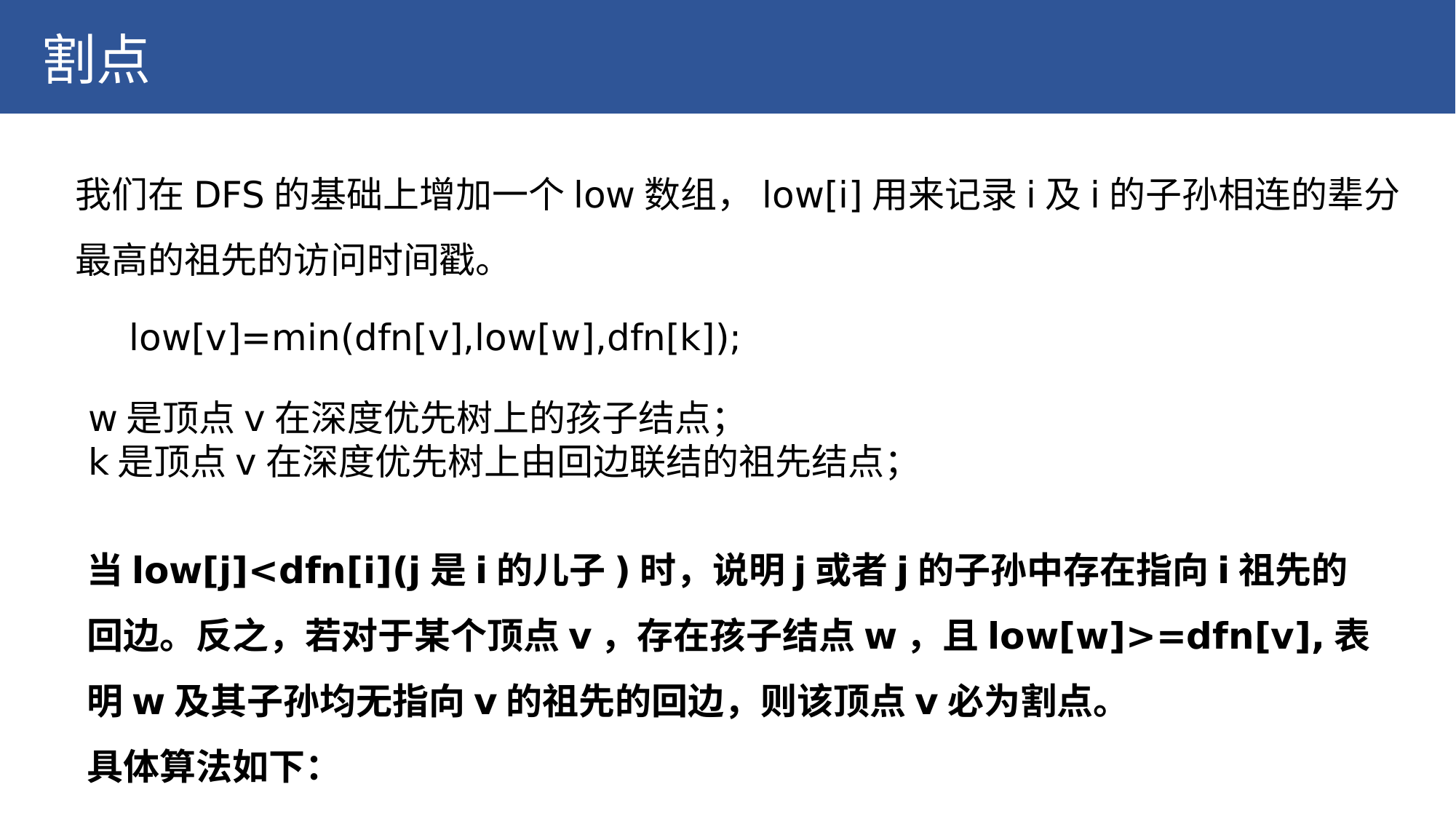

割点
我们在DFS的基础上增加一个low数组，low[i]用来记录i及i的子孙相连的辈分最高的祖先的访问时间戳。
low[v]=min(dfn[v],low[w],dfn[k]);
w是顶点v在深度优先树上的孩子结点；
k是顶点v在深度优先树上由回边联结的祖先结点；
当low[j]<dfn[i](j是i的儿子)时，说明j或者j的子孙中存在指向i祖先的回边。反之，若对于某个顶点v，存在孩子结点w，且low[w]>=dfn[v],表明w及其子孙均无指向v的祖先的回边，则该顶点v必为割点。
具体算法如下：